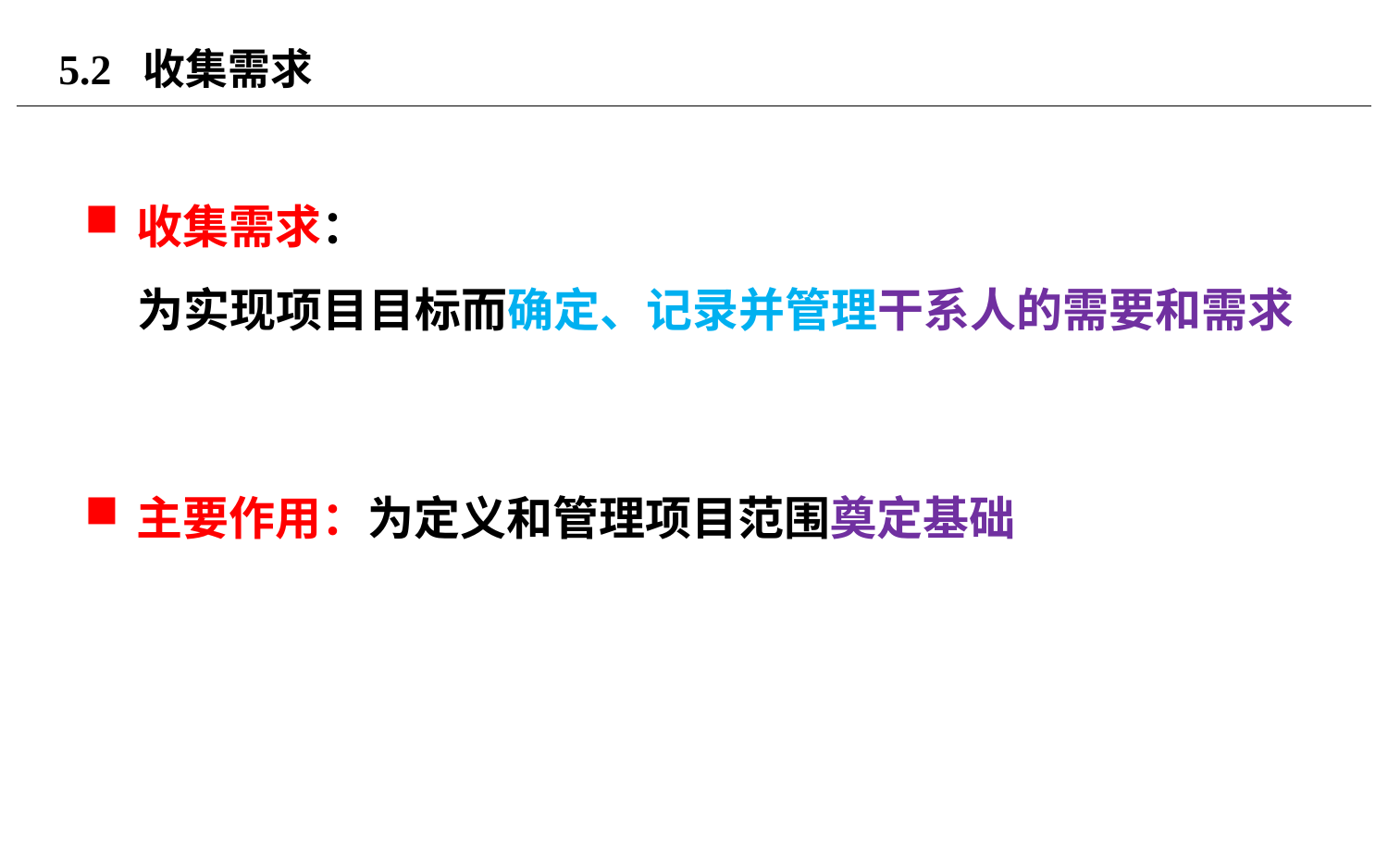

# 5.2  收集需求
收集需求：
    为实现项目目标而确定、记录并管理干系人的需要和需求

主要作用：为定义和管理项目范围奠定基础